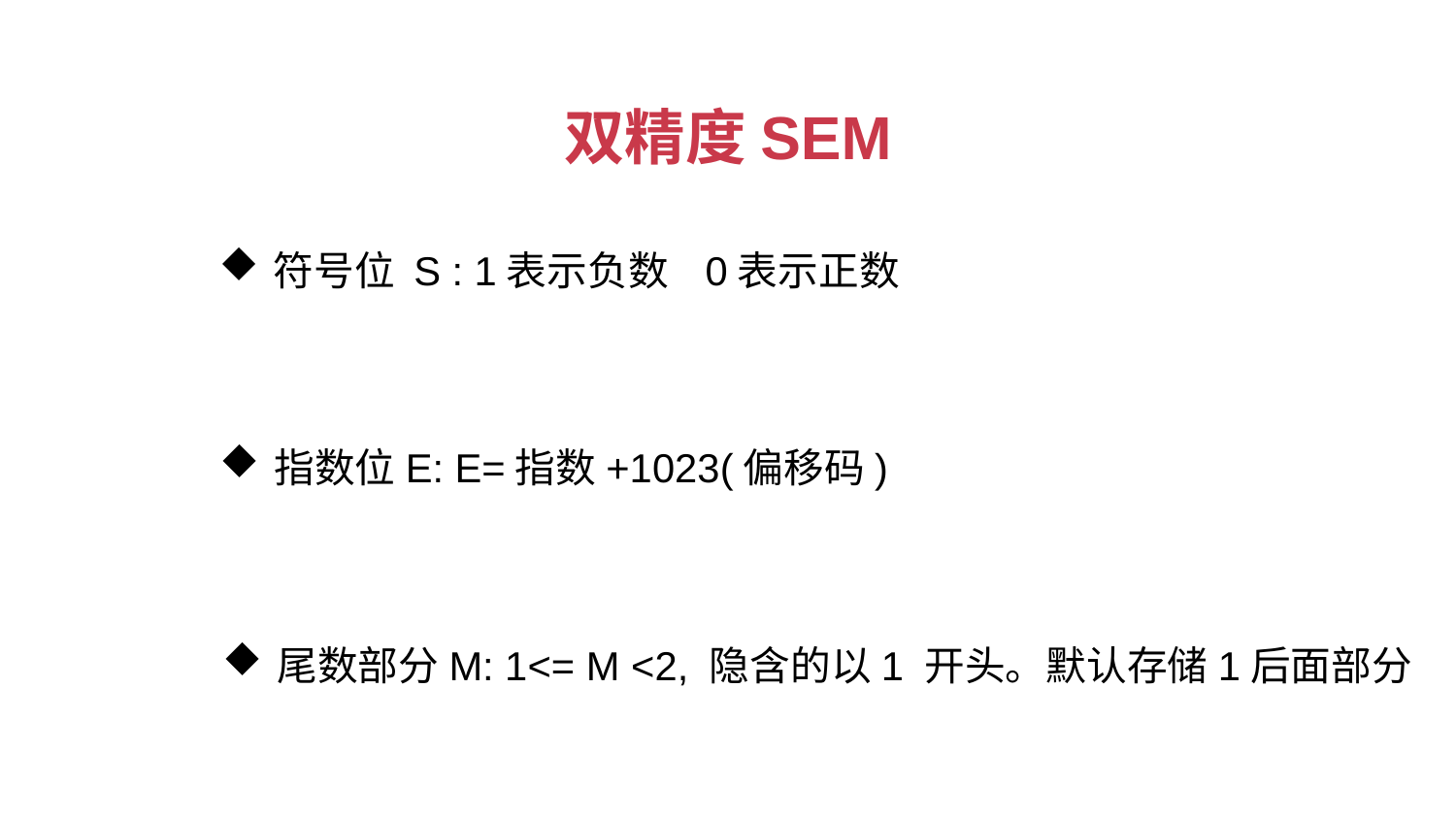

双精度SEM
符号位 S : 1表示负数   0表示正数
指数位E: E=指数+1023(偏移码)
尾数部分M: 1<= M <2, 隐含的以1 开头。默认存储1后面部分